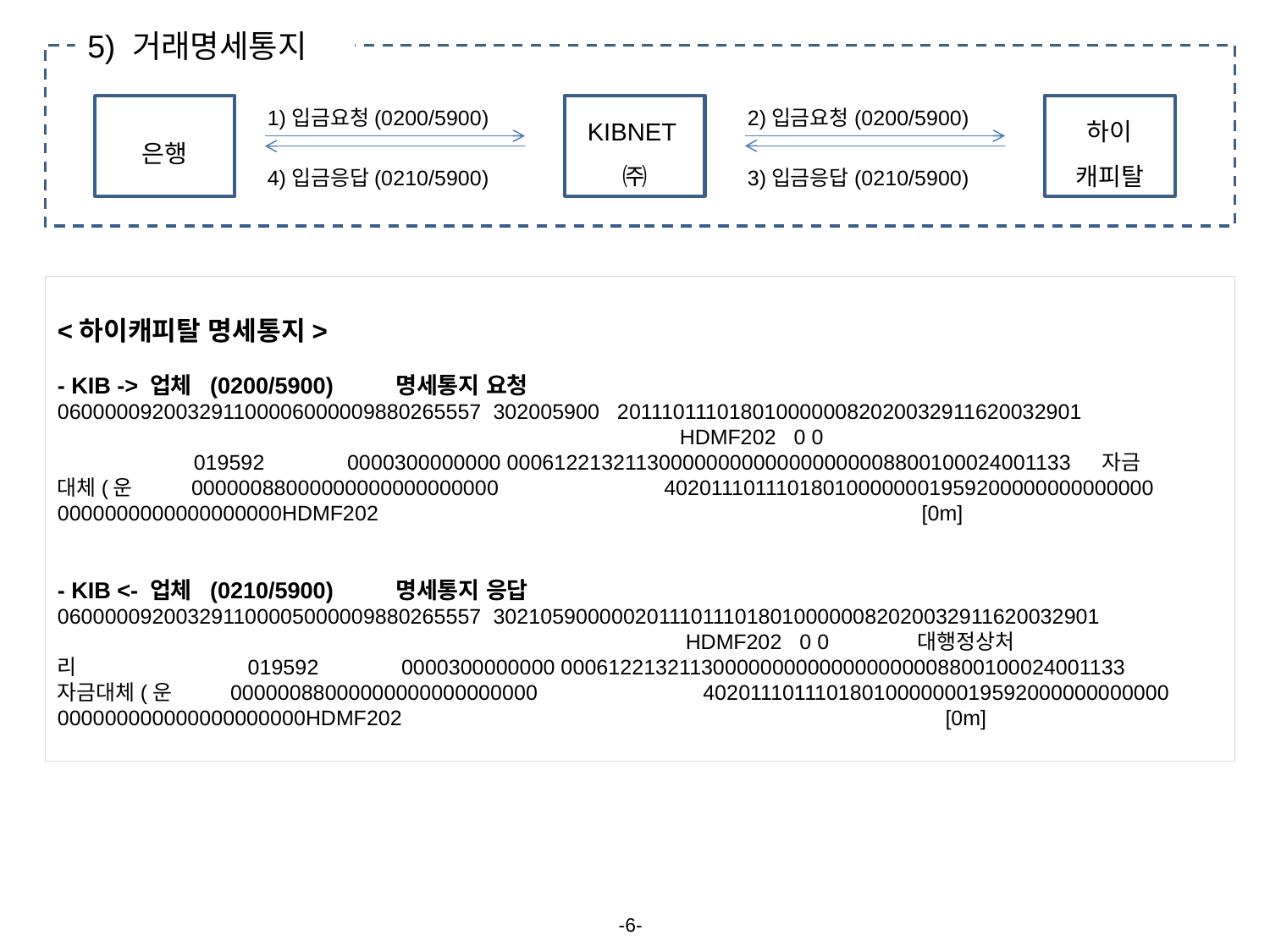

5) 거래명세통지

1)입금요청(0200/5900)
2)입금요청(0200/5900)
은행
KIBNET㈜
하이
캐피탈
4)입금응답(0210/5900)
3)입금응답(0210/5900)

<하이캐피탈 명세통지>

- KIB -> 업체  (0200/5900)         명세통지 요청
060000092003291100006000009880265557  302005900   2011101110180100000082020032911620032901
                                                                                                         HDMF202   0 0
                       019592              0000300000000 000612213211300000000000000000008800100024001133    자금
대체(운         00000088000000000000000000                            402011101110180100000001959200000000000000
0000000000000000000HDMF202                                                                                            [0m]

- KIB <- 업체  (0210/5900)         명세통지 응답
060000092003291100005000009880265557  3021059000002011101110180100000082020032911620032901
                                                                                                          HDMF202   0 0              대행정상처
리                            019592              0000300000000 000612213211300000000000000000008800100024001133
자금대체(운         00000088000000000000000000                            4020111011101801000000019592000000000000
000000000000000000000HDMF202                                                                                            [0m]

-6-